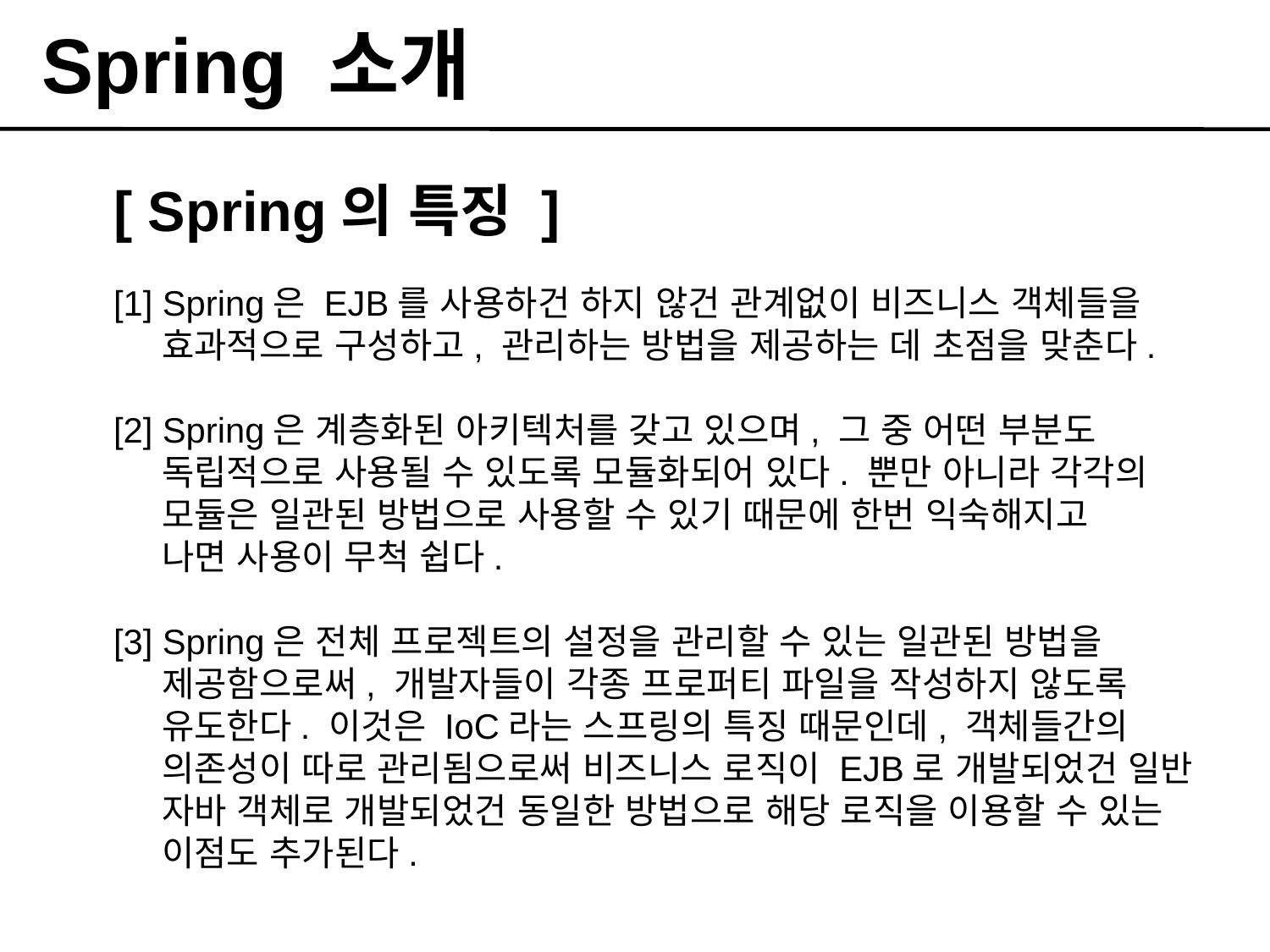

Spring 소개
[ Spring의 특징 ]

[1] Spring은 EJB를 사용하건 하지 않건 관계없이 비즈니스 객체들을
    효과적으로 구성하고, 관리하는 방법을 제공하는 데 초점을 맞춘다.

[2] Spring은 계층화된 아키텍처를 갖고 있으며, 그 중 어떤 부분도
    독립적으로 사용될 수 있도록 모듈화되어 있다. 뿐만 아니라 각각의
    모듈은 일관된 방법으로 사용할 수 있기 때문에 한번 익숙해지고
    나면 사용이 무척 쉽다.

[3] Spring은 전체 프로젝트의 설정을 관리할 수 있는 일관된 방법을
    제공함으로써, 개발자들이 각종 프로퍼티 파일을 작성하지 않도록
    유도한다. 이것은 IoC라는 스프링의 특징 때문인데, 객체들간의
    의존성이 따로 관리됨으로써 비즈니스 로직이 EJB로 개발되었건 일반
    자바 객체로 개발되었건 동일한 방법으로 해당 로직을 이용할 수 있는
    이점도 추가된다.